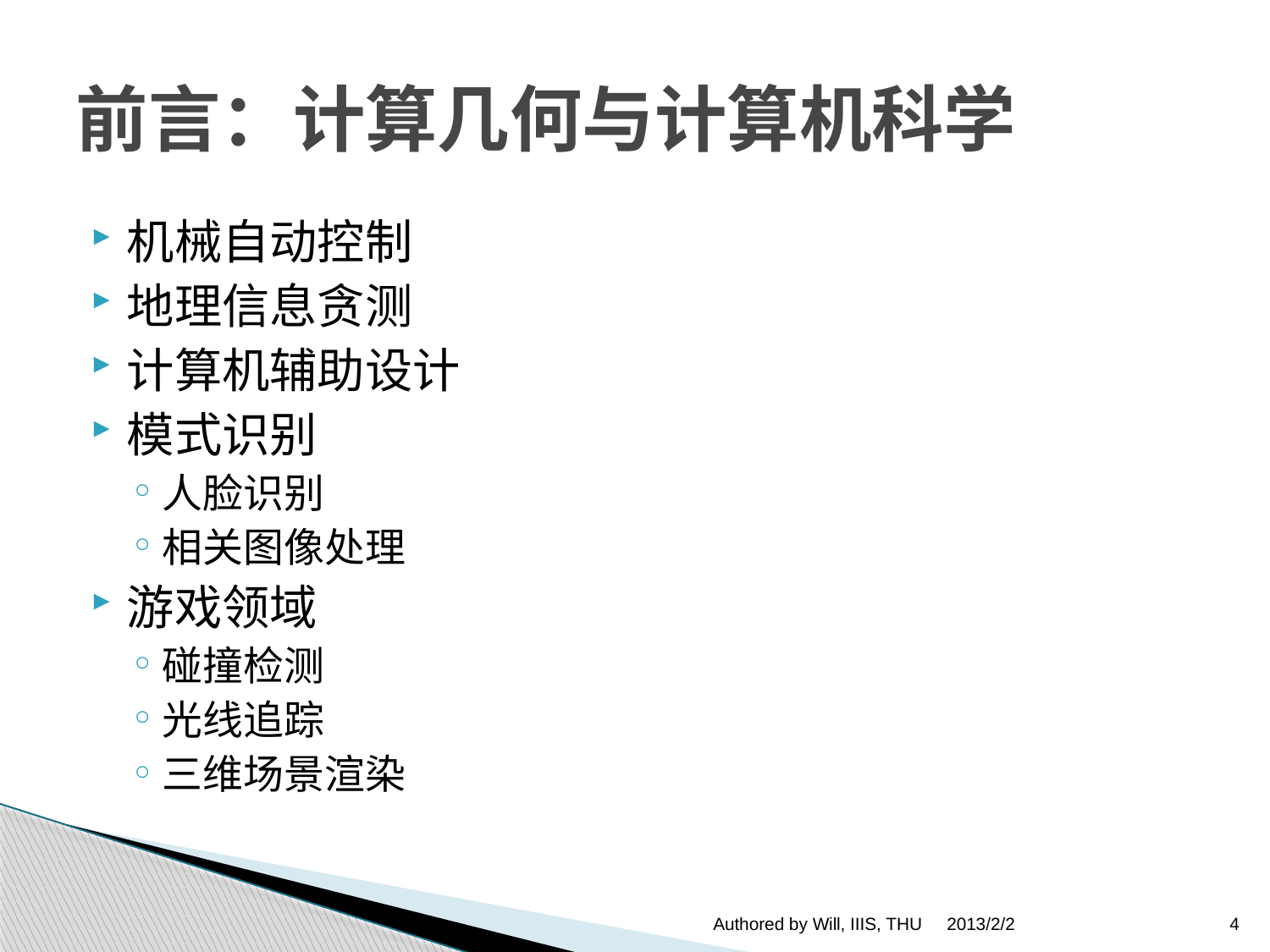

# 前言：计算几何与计算机科学
机械自动控制
地理信息贪测
计算机辅助设计
模式识别
人脸识别
相关图像处理
游戏领域
碰撞检测
光线追踪
三维场景渲染
Authored by Will, IIIS, THU
2013/2/2
4